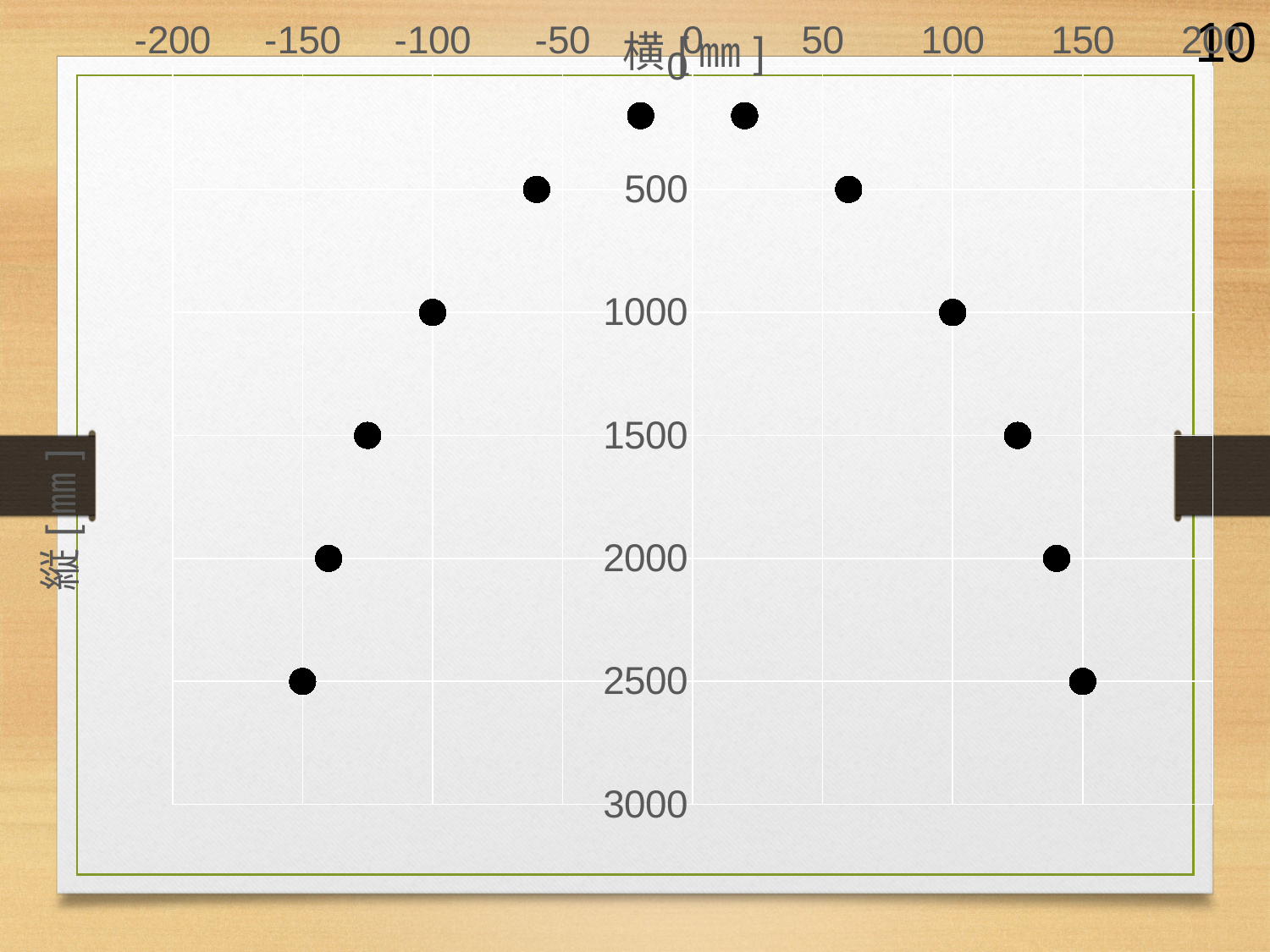

### Chart

| Category | 縦[mm] |
|---|---|
10